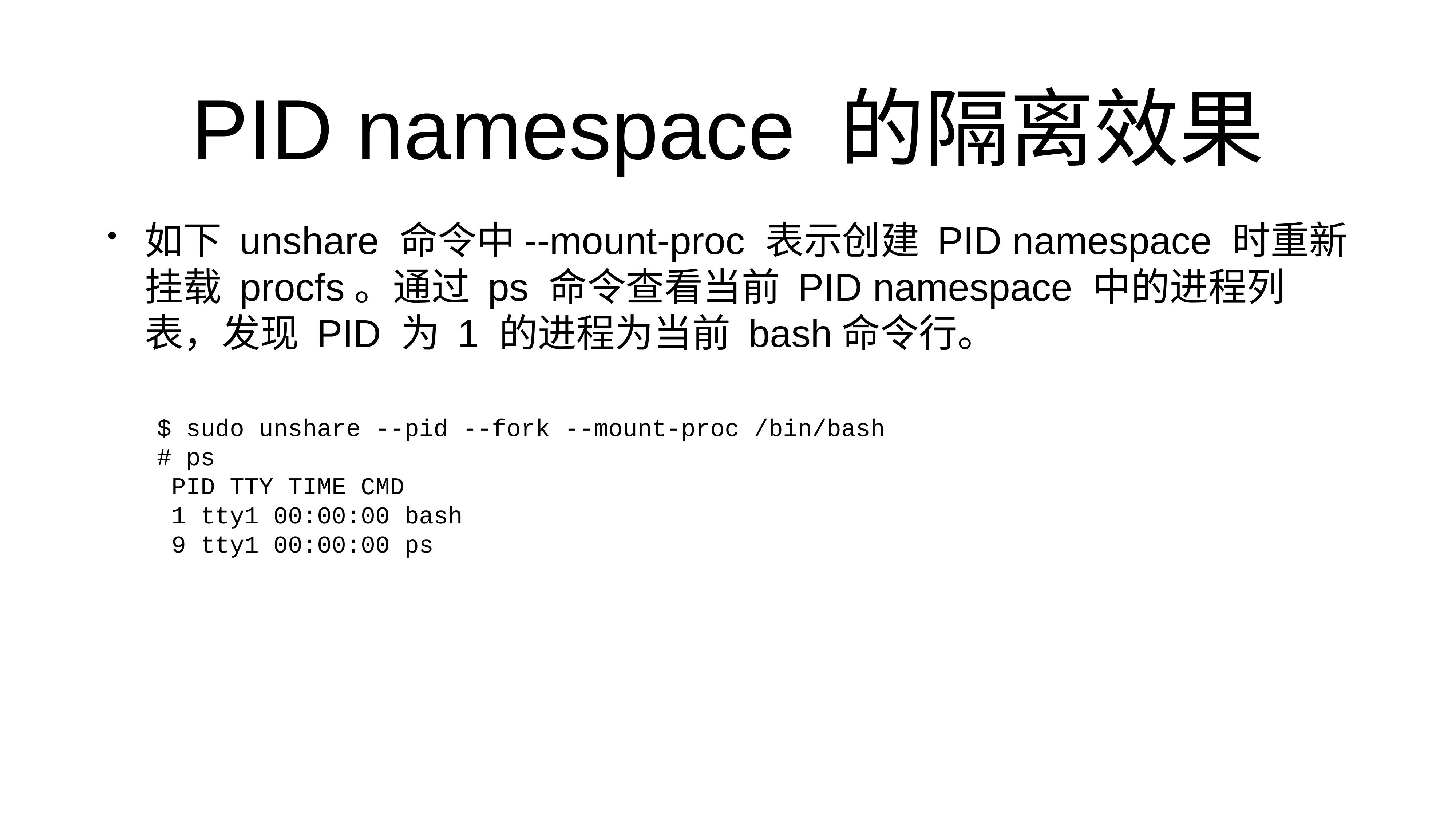

# PID namespace 的隔离效果
如下 unshare 命令中--mount-proc 表示创建 PID namespace 时重新挂载 procfs。通过 ps 命令查看当前 PID namespace 中的进程列表，发现 PID 为 1 的进程为当前 bash命令行。
$ sudo unshare --pid --fork --mount-proc /bin/bash
# ps
 PID TTY TIME CMD
 1 tty1 00:00:00 bash
 9 tty1 00:00:00 ps